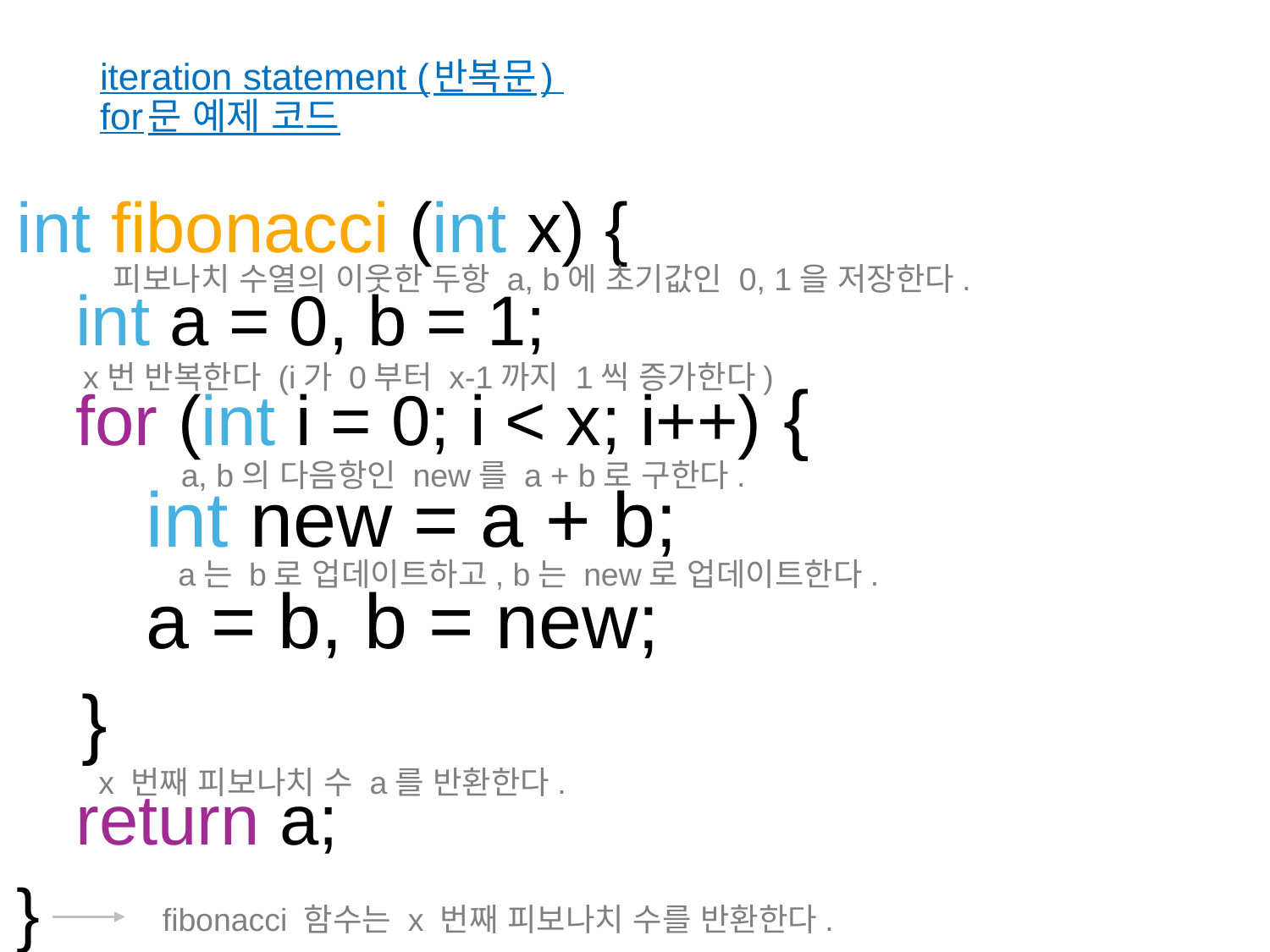

# iteration statement (반복문) for문 예제 코드
int fibonacci (int x) {
   int a = 0, b = 1;
   for (int i = 0; i < x; i++) {
      int new = a + b;
      a = b, b = new;
   }
   return a;
}
피보나치 수열의 이웃한 두항 a, b에 초기값인 0, 1을 저장한다.
x번 반복한다 (i가 0부터 x-1까지 1씩 증가한다)
a, b의 다음항인 new를 a + b로 구한다.
a는 b로 업데이트하고, b는 new로 업데이트한다.
x 번째 피보나치 수 a를 반환한다.
fibonacci 함수는 x 번째 피보나치 수를 반환한다.